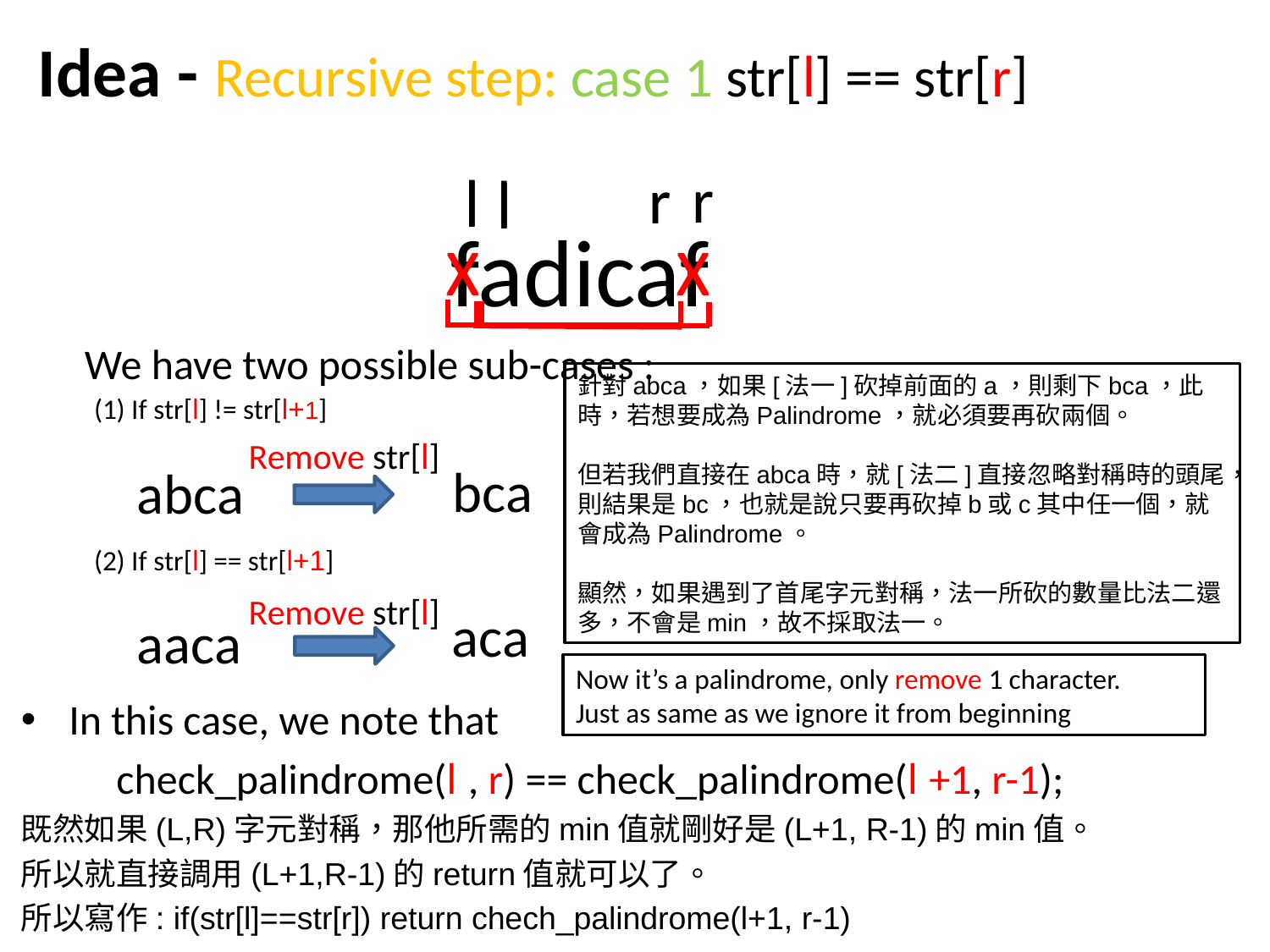

# Idea - Recursive step: case 1 str[l] == str[r]
r
r
r
l
l
l
l
fadicaf
X
X
X
X
We have two possible sub-cases :

In this case, we note that
          check_palindrome(l , r) == check_palindrome(l +1, r-1);
既然如果(L,R)字元對稱，那他所需的min值就剛好是(L+1, R-1)的min值。
所以就直接調用(L+1,R-1)的return值就可以了。
所以寫作: if(str[l]==str[r]) return chech_palindrome(l+1, r-1)
針對abca，如果[法一]砍掉前面的a，則剩下bca，此時，若想要成為Palindrome，就必須要再砍兩個。

但若我們直接在abca時，就[法二]直接忽略對稱時的頭尾，則結果是bc，也就是說只要再砍掉b或c其中任一個，就會成為Palindrome。

顯然，如果遇到了首尾字元對稱，法一所砍的數量比法二還多，不會是min，故不採取法一。
(1) If str[l] != str[l+1]
Remove str[l]
bca
abca

(2) If str[l] == str[l+1]
Remove str[l]
aca
aaca

Now it’s a palindrome, only remove 1 character.
Just as same as we ignore it from beginning